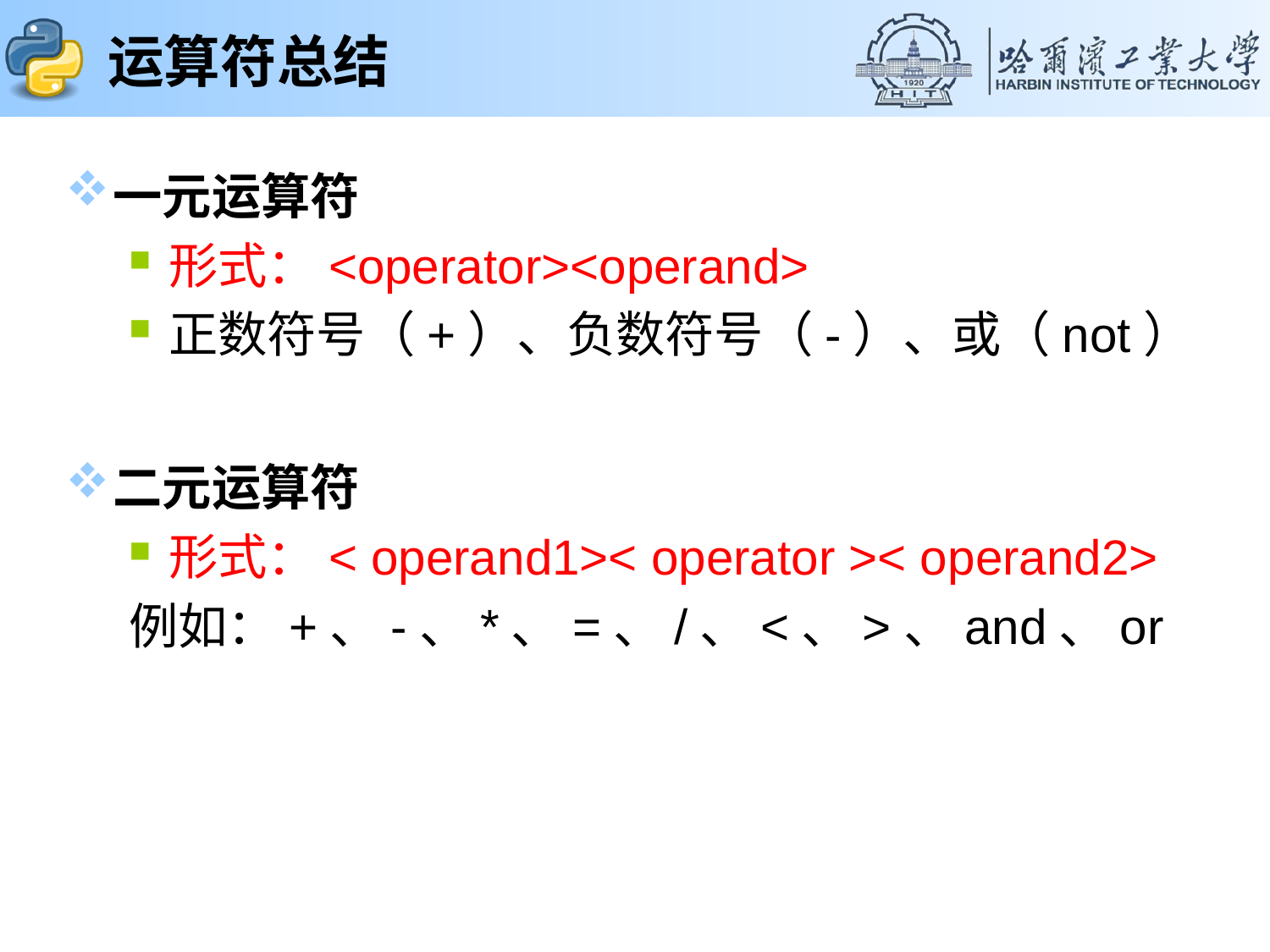

# 运算符总结
一元运算符
形式：<operator><operand>
正数符号（+）、负数符号（-）、或（not）

二元运算符
形式：< operand1>< operator >< operand2>
例如：+、-、*、=、/、<、>、and、or